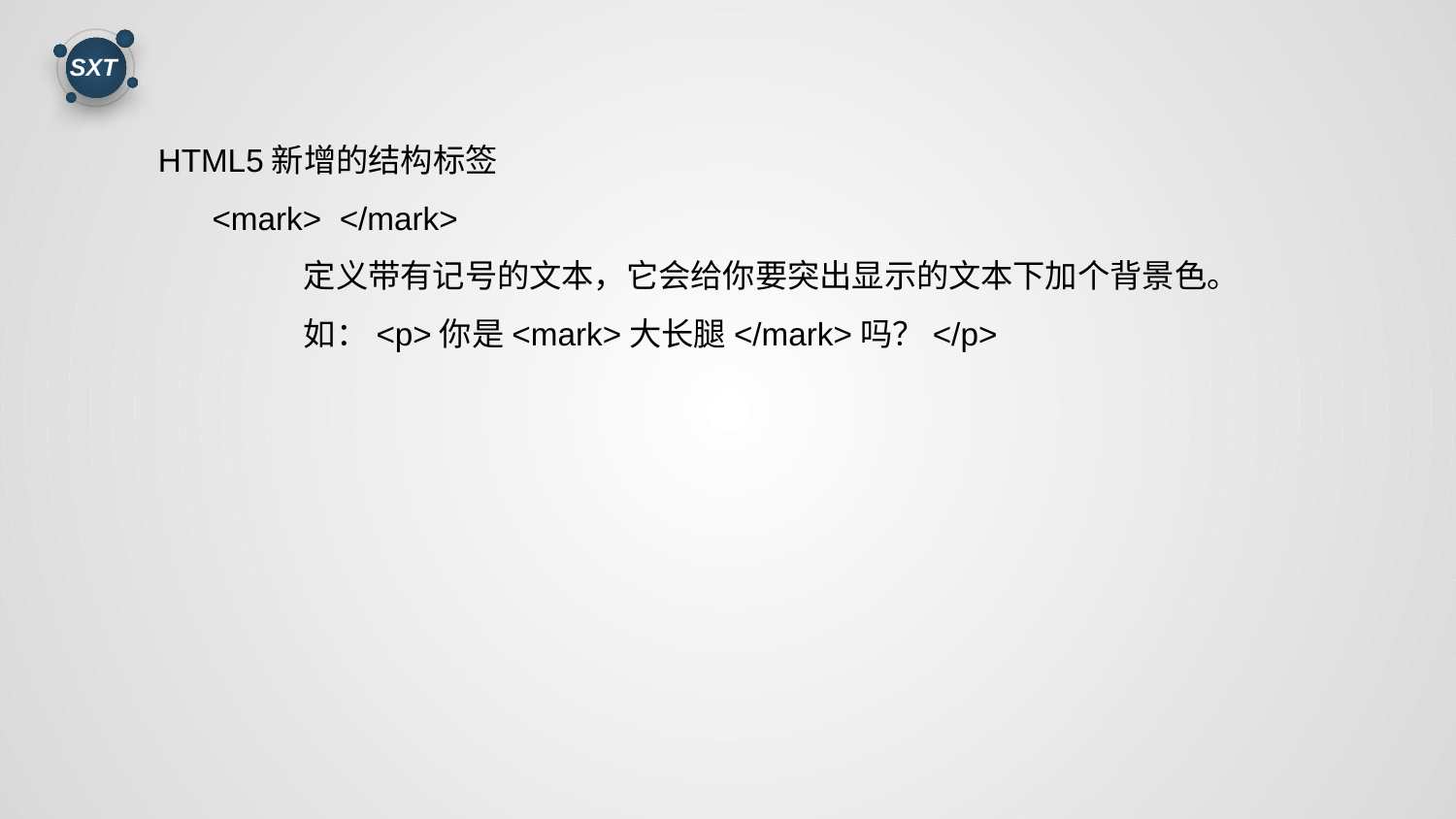

HTML5新增的结构标签
      <mark>  </mark>
	定义带有记号的文本，它会给你要突出显示的文本下加个背景色。
	如：<p>你是<mark>大长腿</mark>吗？</p>